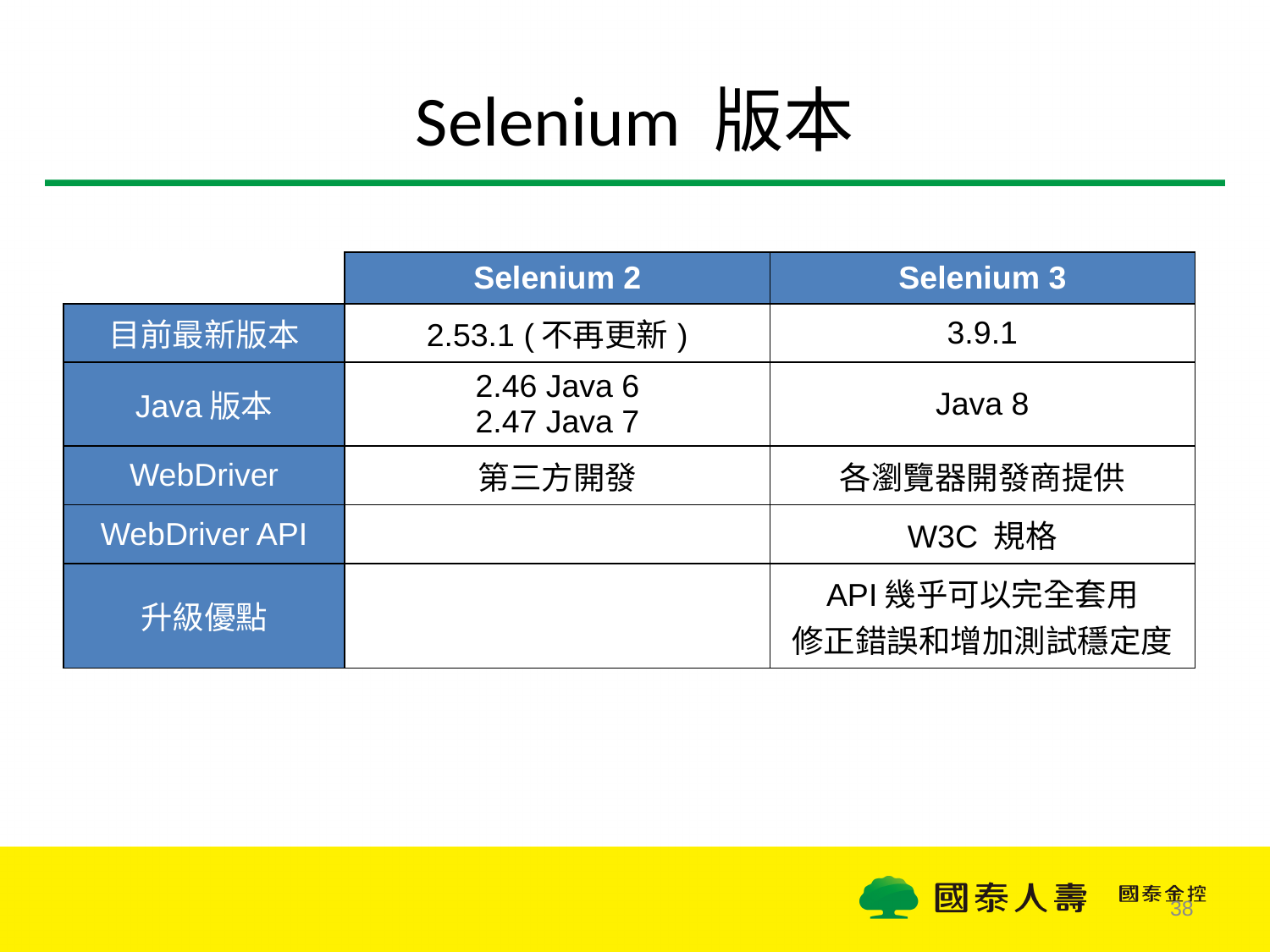

# Selenium 版本

|  | Selenium 2 | Selenium 3 |
| --- | --- | --- |
| 目前最新版本 | 2.53.1 (不再更新) | 3.9.1 |
| Java版本 | 2.46 Java 6 2.47 Java 7 | Java 8 |
| WebDriver | 第三方開發 | 各瀏覽器開發商提供 |
| WebDriver API |  | W3C 規格 |
| 升級優點 |  | API幾乎可以完全套用 修正錯誤和增加測試穩定度 |
38